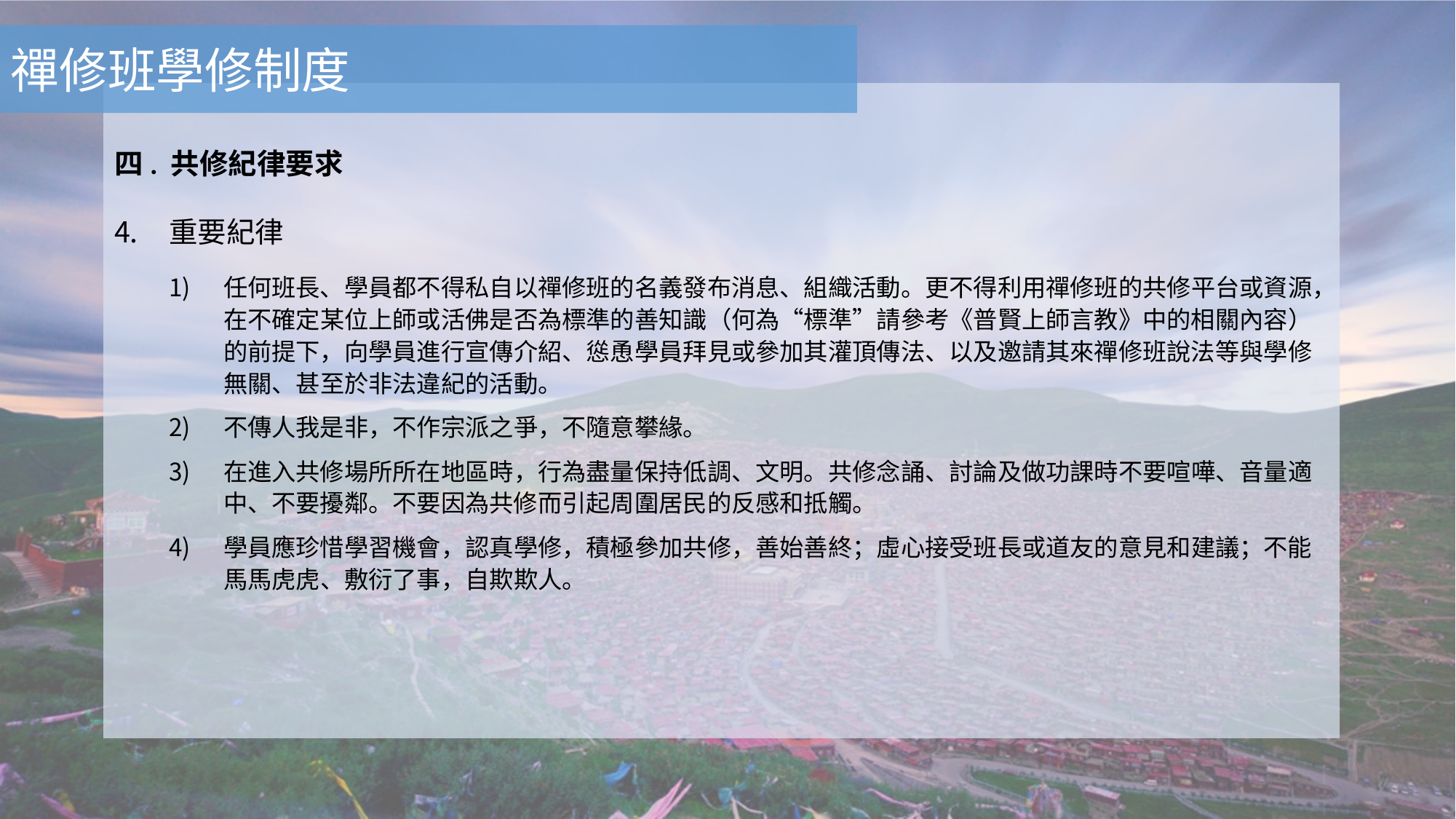

禪修班學修制度

四. 共修紀律要求
重要紀律
任何班長、學員都不得私自以禪修班的名義發布消息、組織活動。更不得利用禪修班的共修平台或資源，在不確定某位上師或活佛是否為標準的善知識（何為“標準”請參考《普賢上師言教》中的相關內容）的前提下，向學員進行宣傳介紹、慫恿學員拜見或參加其灌頂傳法、以及邀請其來禪修班說法等與學修無關、甚至於非法違紀的活動。
不傳人我是非，不作宗派之爭，不隨意攀緣。
在進入共修場所所在地區時，行為盡量保持低調、文明。共修念誦、討論及做功課時不要喧嘩、音量適中、不要擾鄰。不要因為共修而引起周圍居民的反感和抵觸。
學員應珍惜學習機會，認真學修，積極參加共修，善始善終；虛心接受班長或道友的意見和建議；不能馬馬虎虎、敷衍了事，自欺欺人。